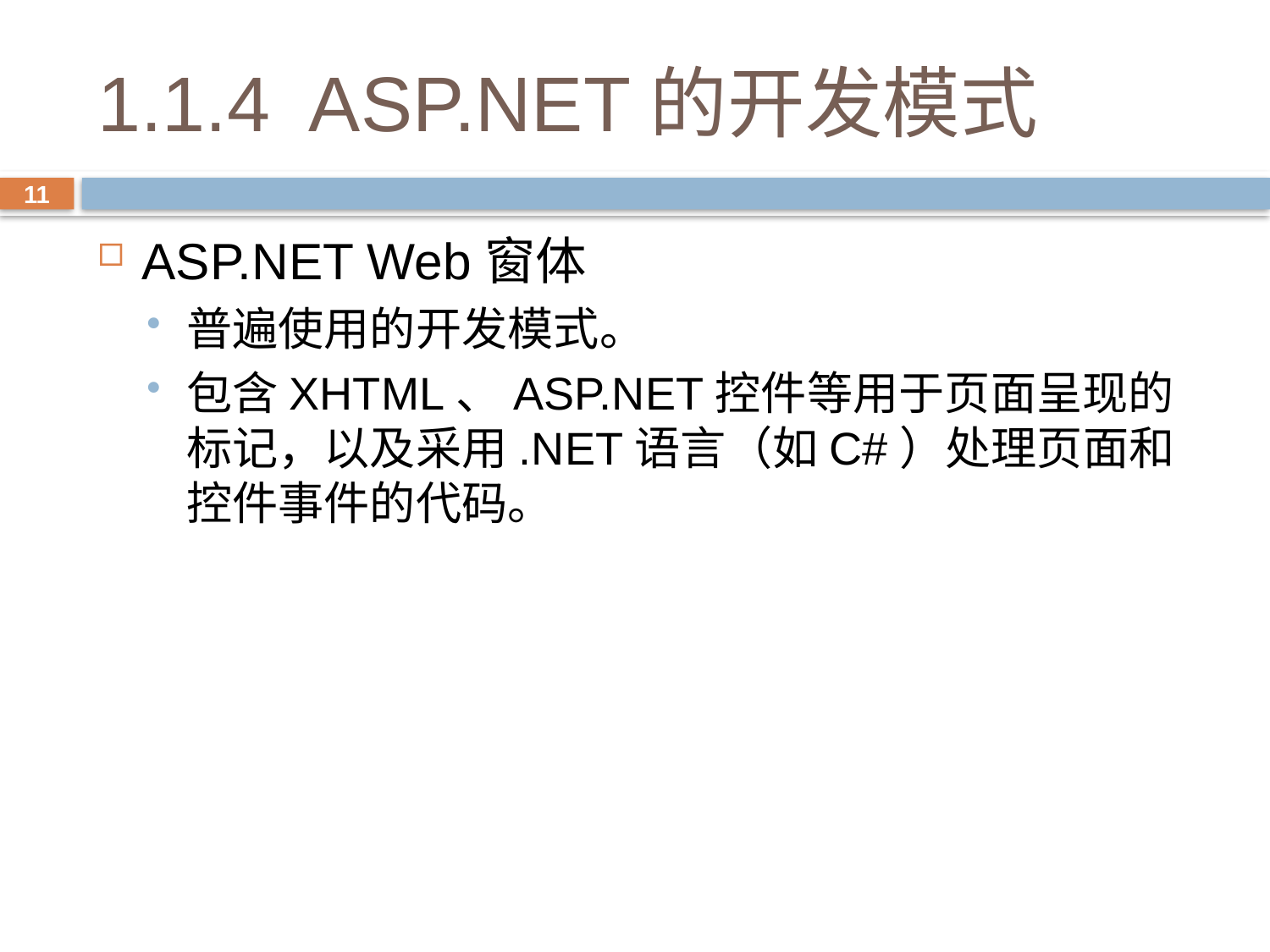

# 1.1.4  ASP.NET的开发模式
11
ASP.NET Web窗体
普遍使用的开发模式。
包含XHTML、ASP.NET控件等用于页面呈现的标记，以及采用.NET语言（如C#）处理页面和控件事件的代码。